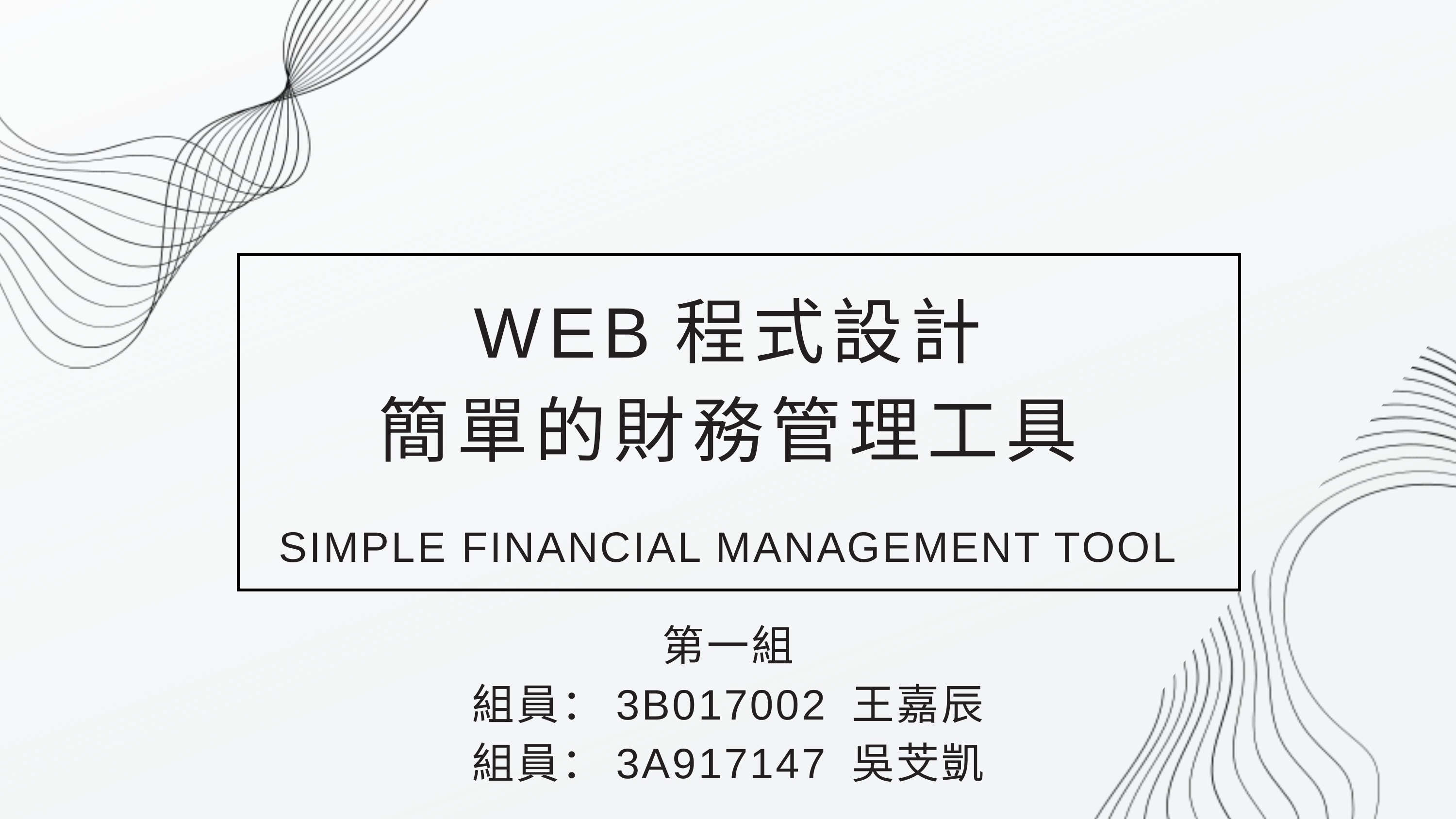

WEB程式設計
簡單的財務管理工具

SIMPLE FINANCIAL MANAGEMENT TOOL
第一組
組員：3B017002 王嘉辰
組員：3A917147 吳芠凱